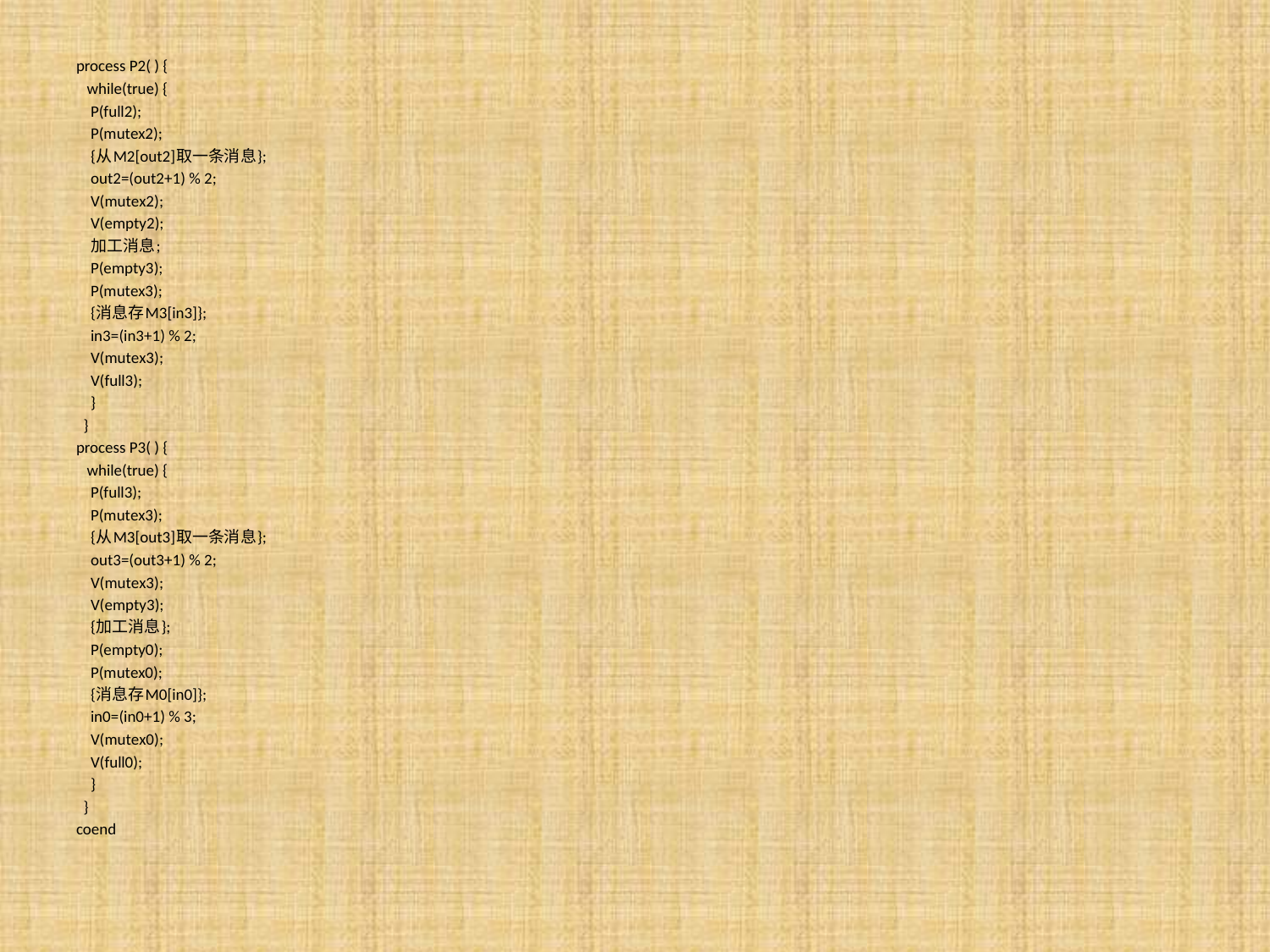

process P2( ) {
   while(true) {
    P(full2);
    P(mutex2);
    {从M2[out2]取一条消息};
    out2=(out2+1) % 2;
    V(mutex2);
    V(empty2);
    加工消息;
    P(empty3);
    P(mutex3);
    {消息存M3[in3]};
    in3=(in3+1) % 2;
    V(mutex3);
    V(full3);
    }
  }
process P3( ) {
   while(true) {
    P(full3);
    P(mutex3);
    {从M3[out3]取一条消息};
    out3=(out3+1) % 2;
    V(mutex3);
    V(empty3);
    {加工消息};
    P(empty0);
    P(mutex0);
    {消息存M0[in0]};
    in0=(in0+1) % 3;
    V(mutex0);
    V(full0);
    }
  }
coend